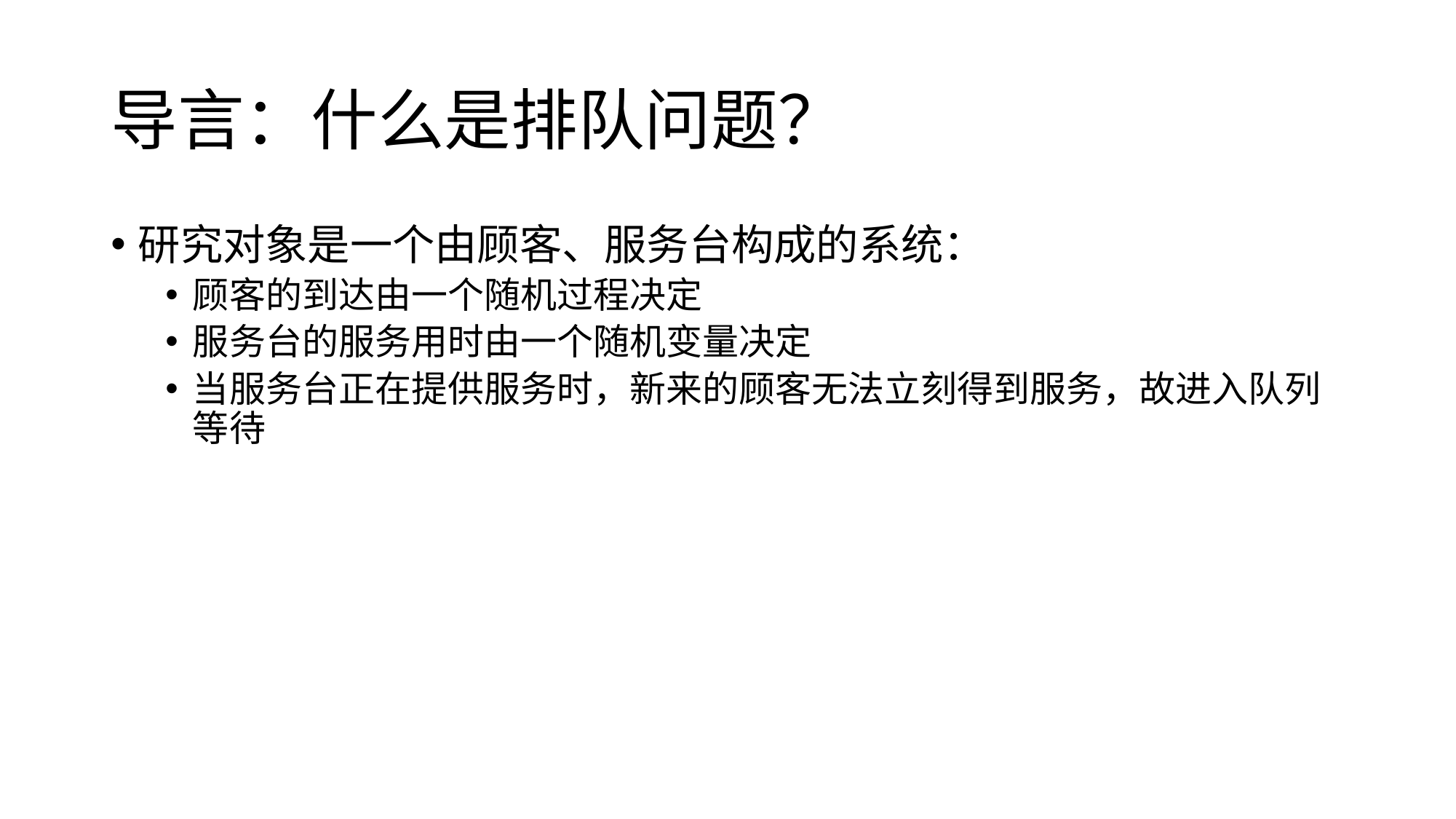

# 导言：什么是排队问题？
研究对象是一个由顾客、服务台构成的系统：
顾客的到达由一个随机过程决定
服务台的服务用时由一个随机变量决定
当服务台正在提供服务时，新来的顾客无法立刻得到服务，故进入队列等待